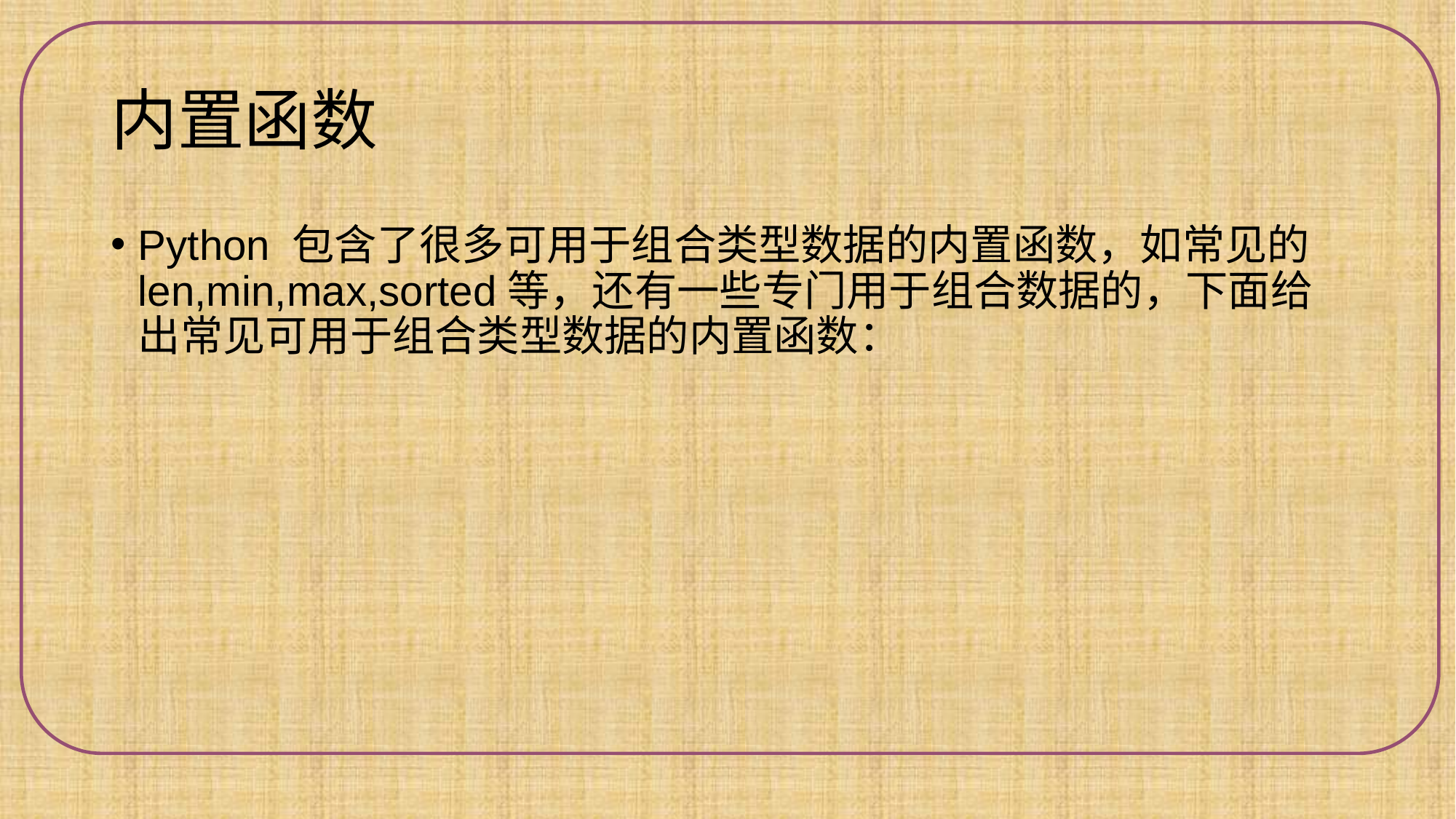

# 内置函数
Python 包含了很多可用于组合类型数据的内置函数，如常见的len,min,max,sorted等，还有一些专门用于组合数据的，下面给出常见可用于组合类型数据的内置函数：